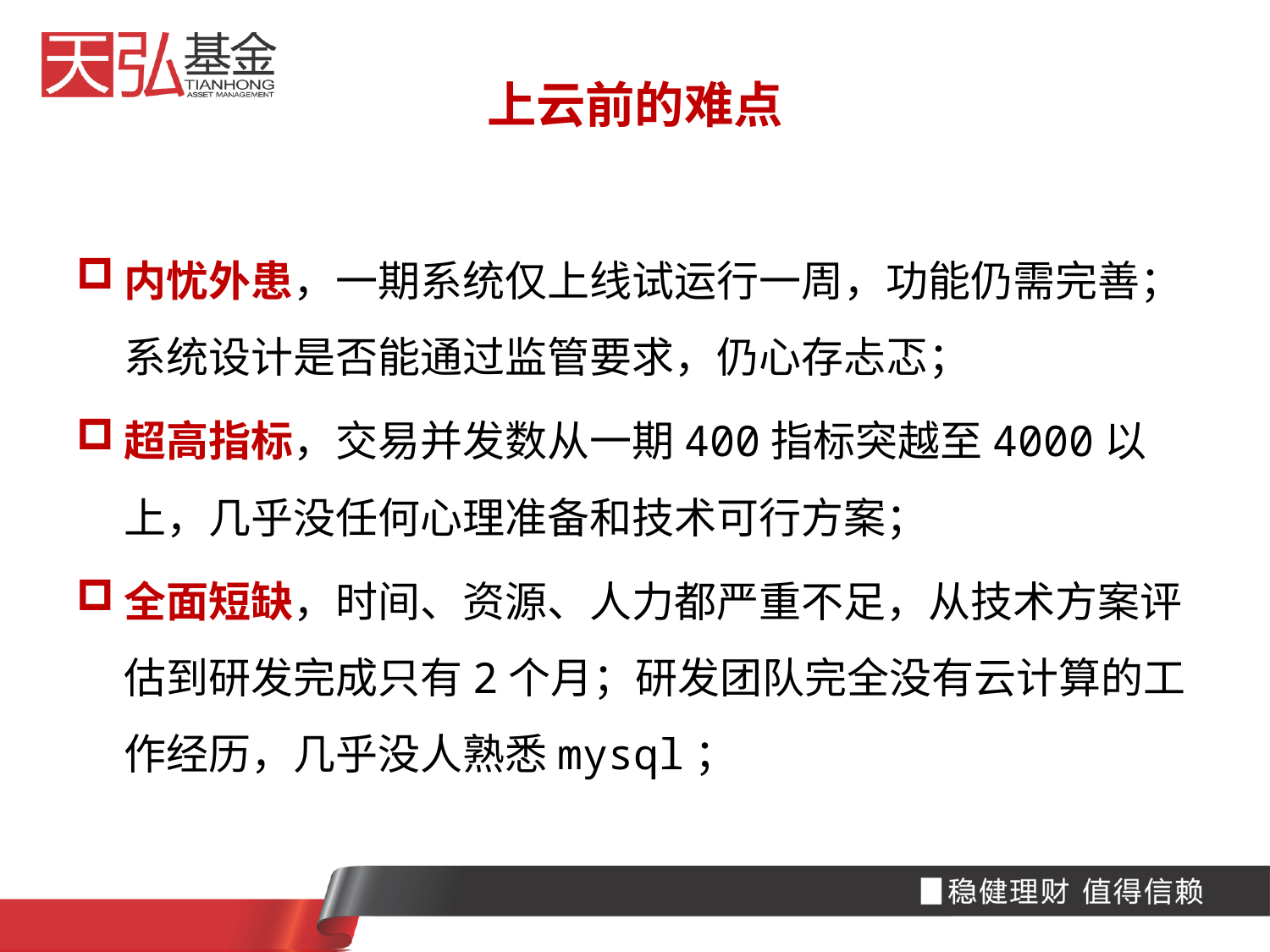

# 上云前的难点
内忧外患，一期系统仅上线试运行一周，功能仍需完善；系统设计是否能通过监管要求，仍心存忐忑；
超高指标，交易并发数从一期400指标突越至4000以上，几乎没任何心理准备和技术可行方案；
全面短缺，时间、资源、人力都严重不足，从技术方案评估到研发完成只有2个月；研发团队完全没有云计算的工作经历，几乎没人熟悉mysql；